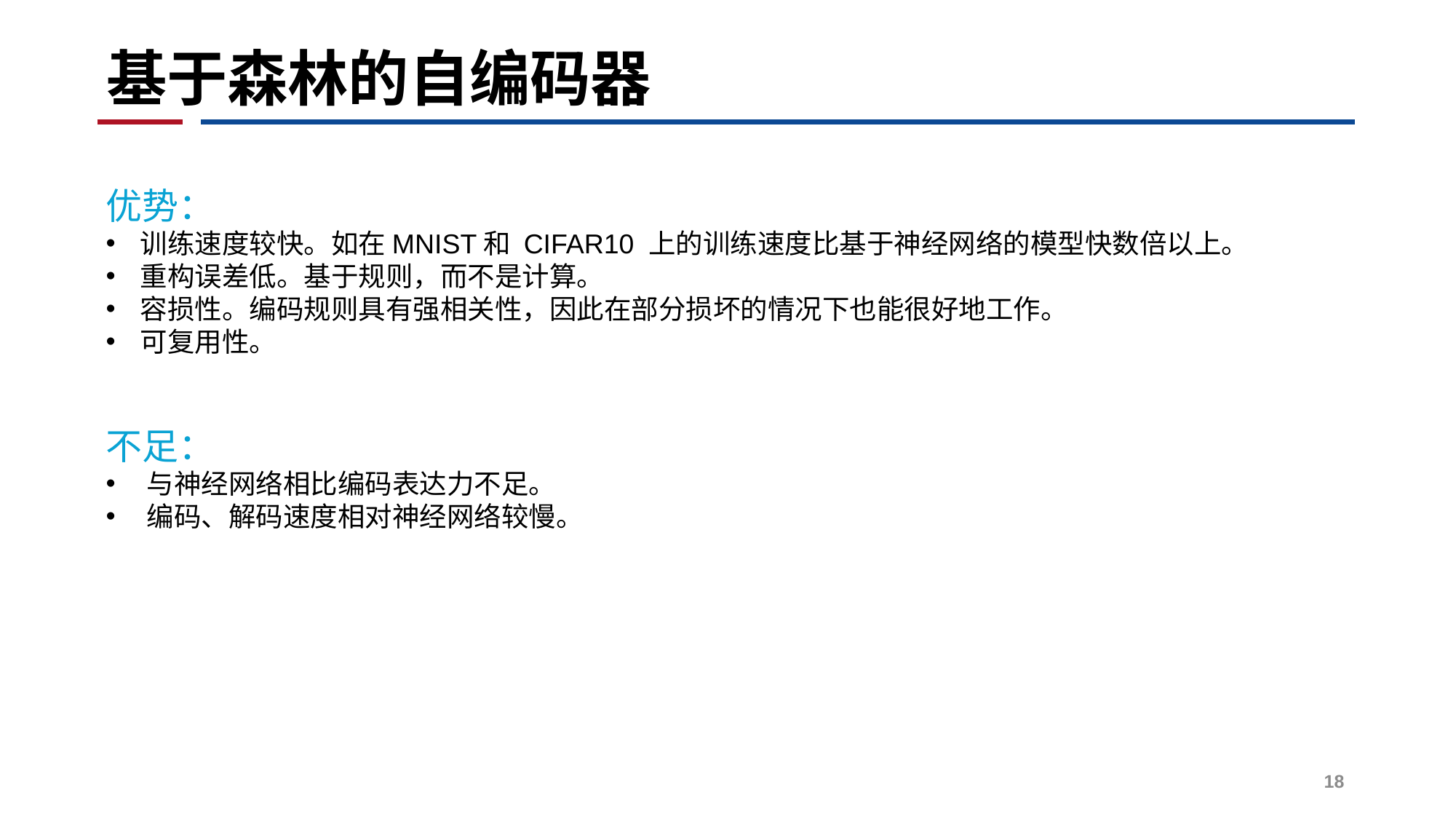

# 基于森林的自编码器
优势：
训练速度较快。如在MNIST和 CIFAR10 上的训练速度比基于神经网络的模型快数倍以上。
重构误差低。基于规则，而不是计算。
容损性。编码规则具有强相关性，因此在部分损坏的情况下也能很好地工作。
可复用性。

不足：
与神经网络相比编码表达力不足。
编码、解码速度相对神经网络较慢。

18